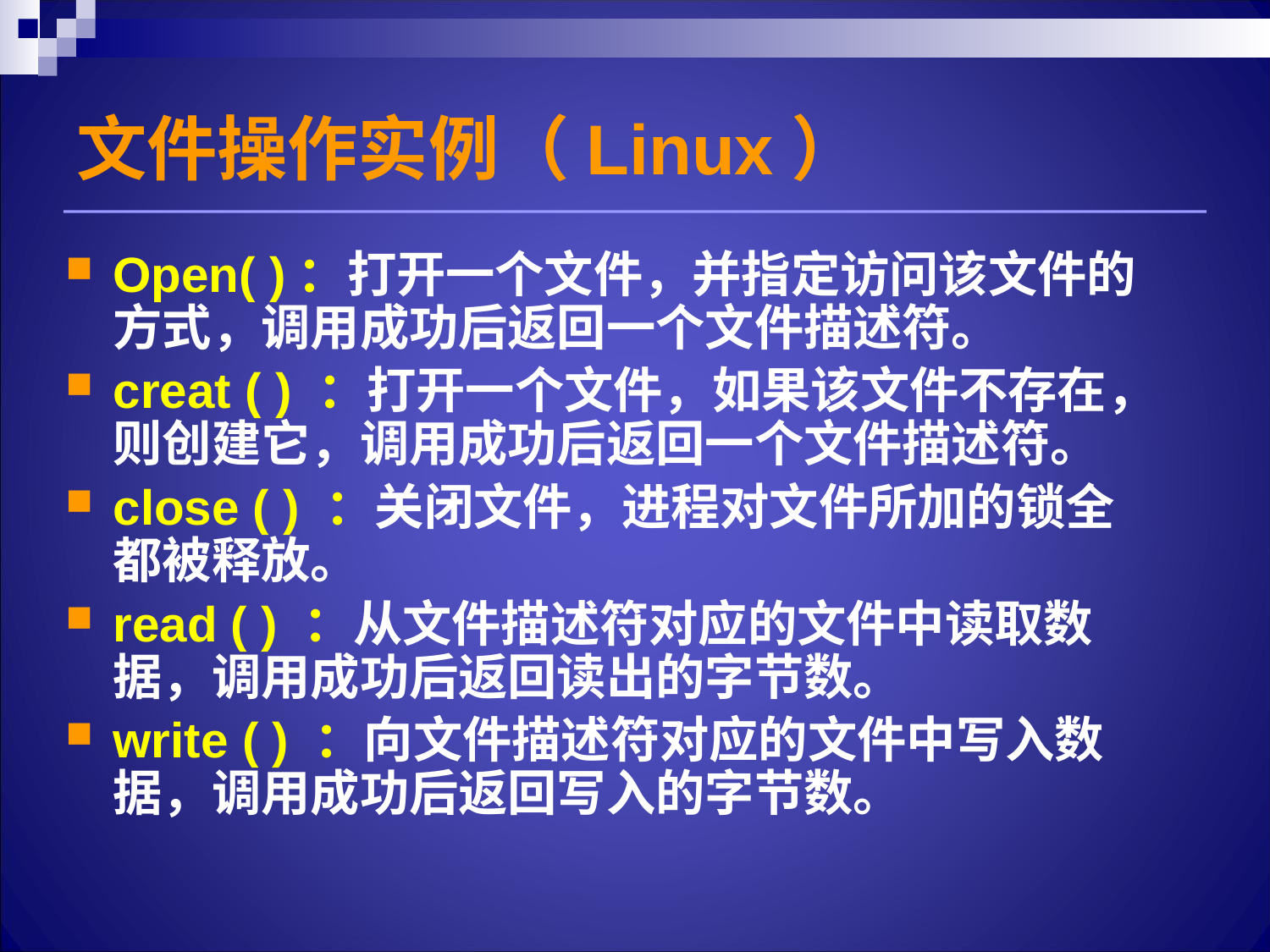

# 文件操作实例（Linux）
Open( )：打开一个文件，并指定访问该文件的方式，调用成功后返回一个文件描述符。
creat ( ) ：打开一个文件，如果该文件不存在，则创建它，调用成功后返回一个文件描述符。
close ( ) ：关闭文件，进程对文件所加的锁全都被释放。
read ( ) ：从文件描述符对应的文件中读取数据，调用成功后返回读出的字节数。
write ( ) ：向文件描述符对应的文件中写入数据，调用成功后返回写入的字节数。